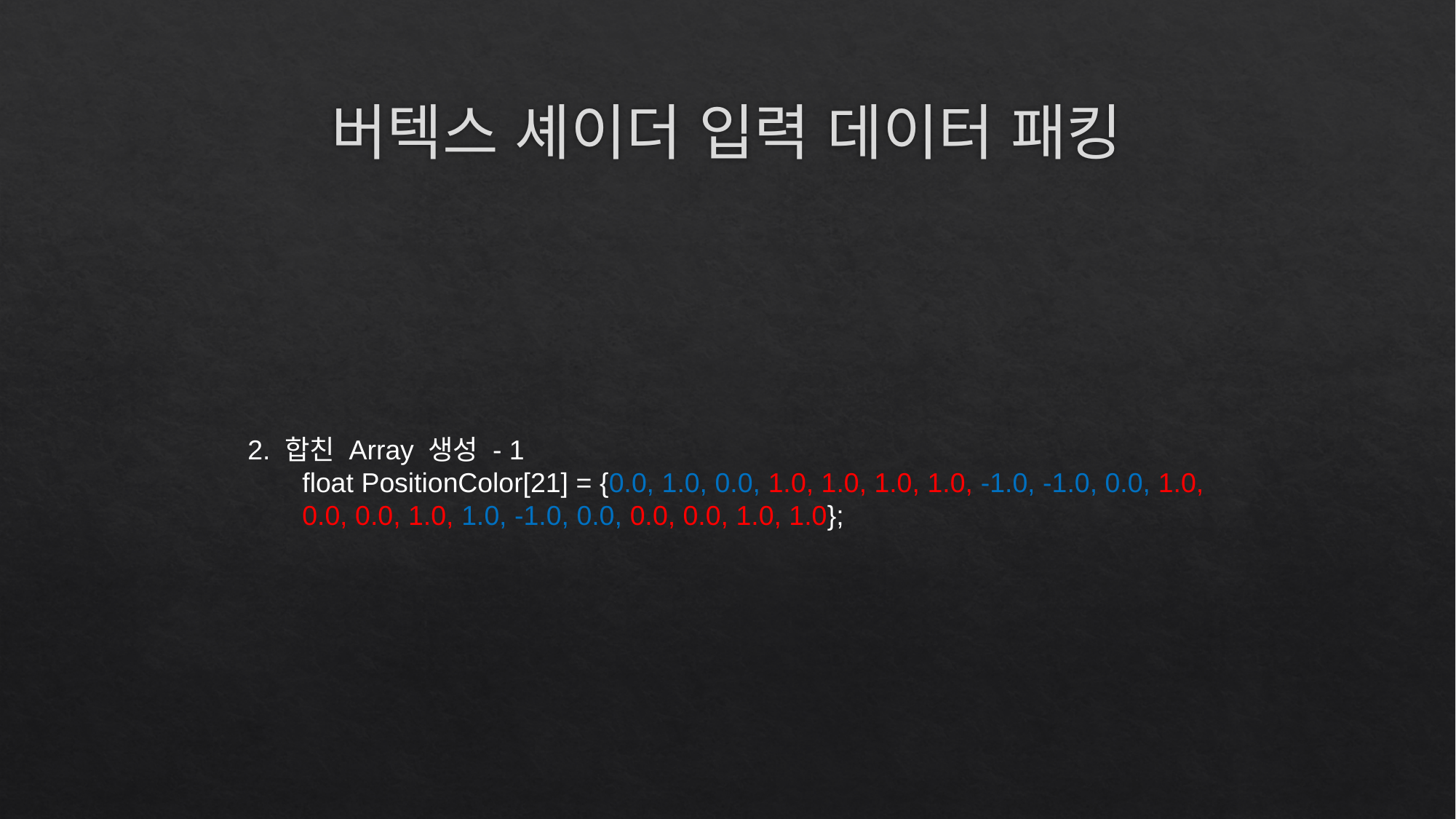

# 버텍스 셰이더 입력 데이터 패킹
2. 합친 Array 생성 - 1
float PositionColor[21] = {0.0, 1.0, 0.0, 1.0, 1.0, 1.0, 1.0, -1.0, -1.0, 0.0, 1.0, 0.0, 0.0, 1.0, 1.0, -1.0, 0.0, 0.0, 0.0, 1.0, 1.0};